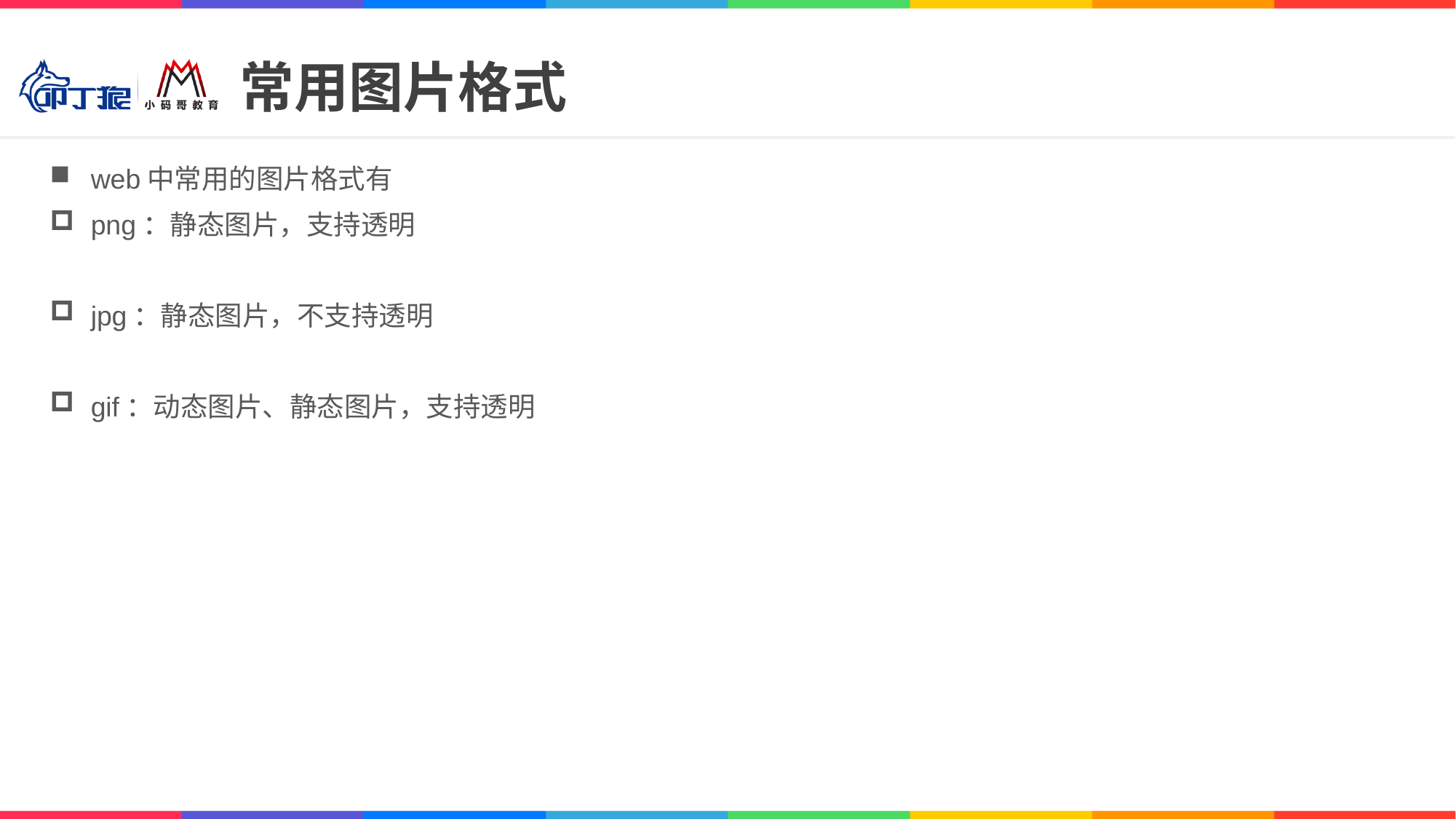

# 常用图片格式
web中常用的图片格式有
png：静态图片，支持透明

jpg：静态图片，不支持透明

gif：动态图片、静态图片，支持透明